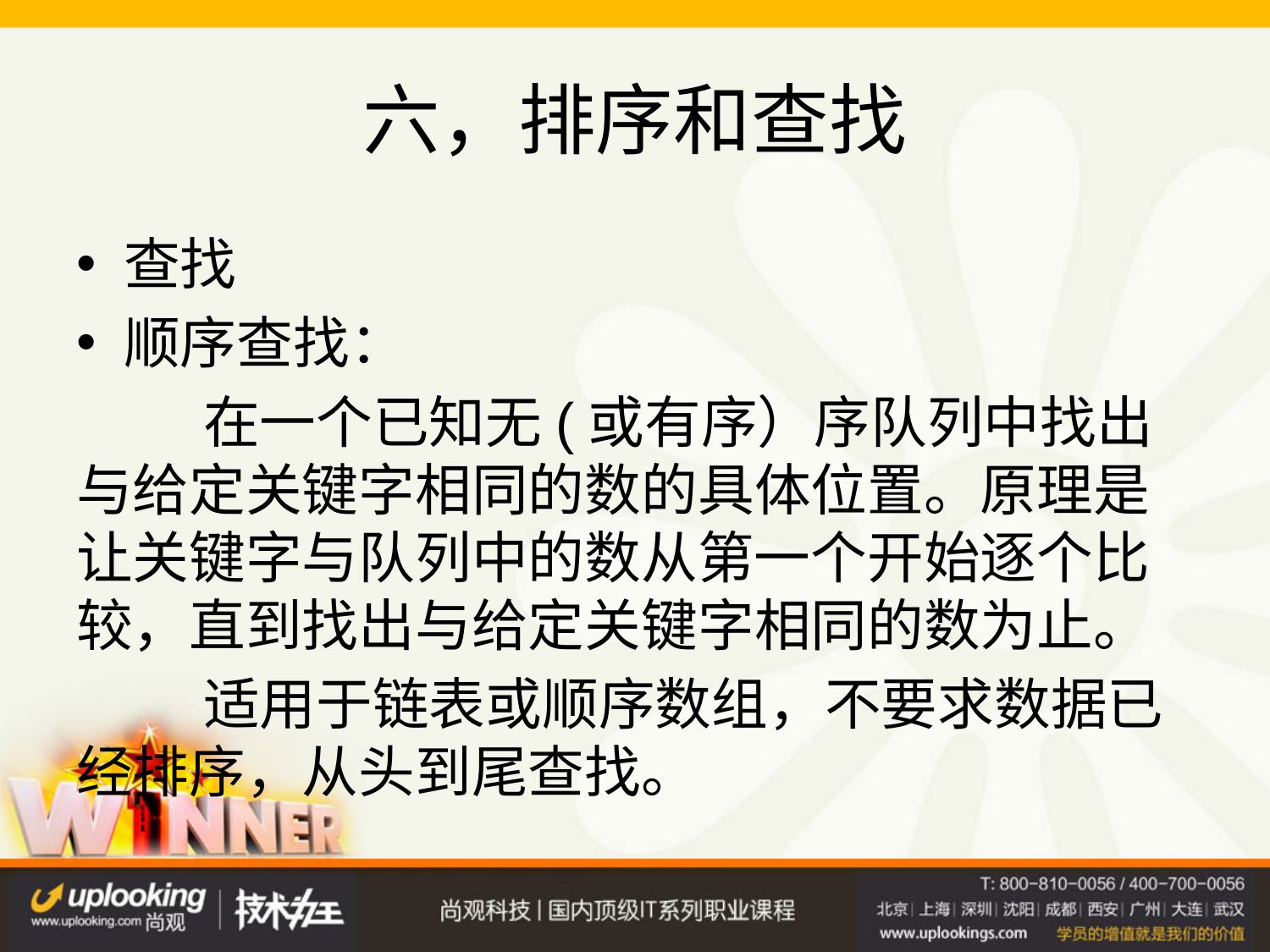

# 六，排序和查找
查找
顺序查找：
	在一个已知无(或有序）序队列中找出与给定关键字相同的数的具体位置。原理是让关键字与队列中的数从第一个开始逐个比较，直到找出与给定关键字相同的数为止。
	适用于链表或顺序数组，不要求数据已经排序，从头到尾查找。